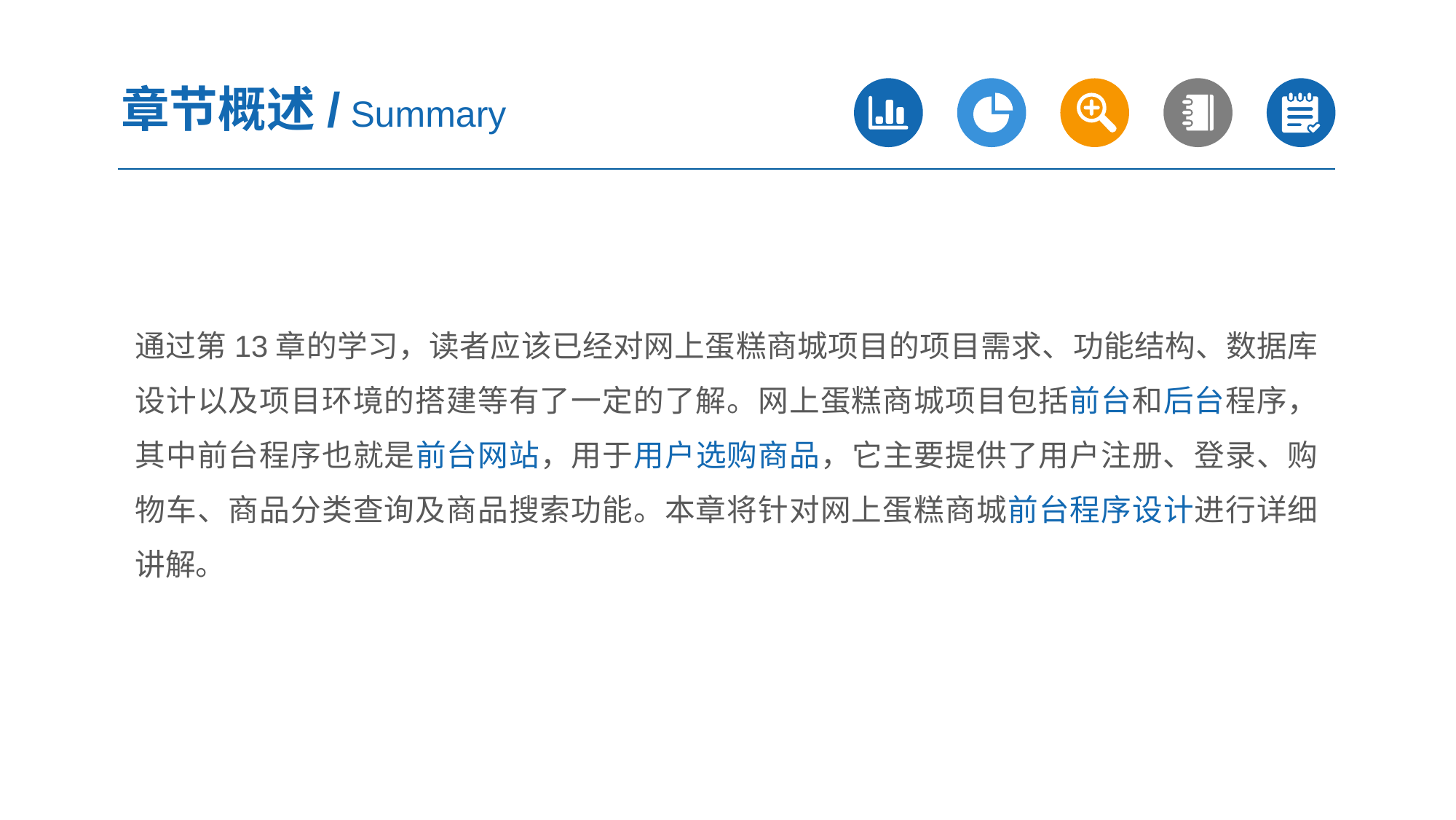

章节概述/ Summary
通过第13章的学习，读者应该已经对网上蛋糕商城项目的项目需求、功能结构、数据库设计以及项目环境的搭建等有了一定的了解。网上蛋糕商城项目包括前台和后台程序，其中前台程序也就是前台网站，用于用户选购商品，它主要提供了用户注册、登录、购物车、商品分类查询及商品搜索功能。本章将针对网上蛋糕商城前台程序设计进行详细讲解。